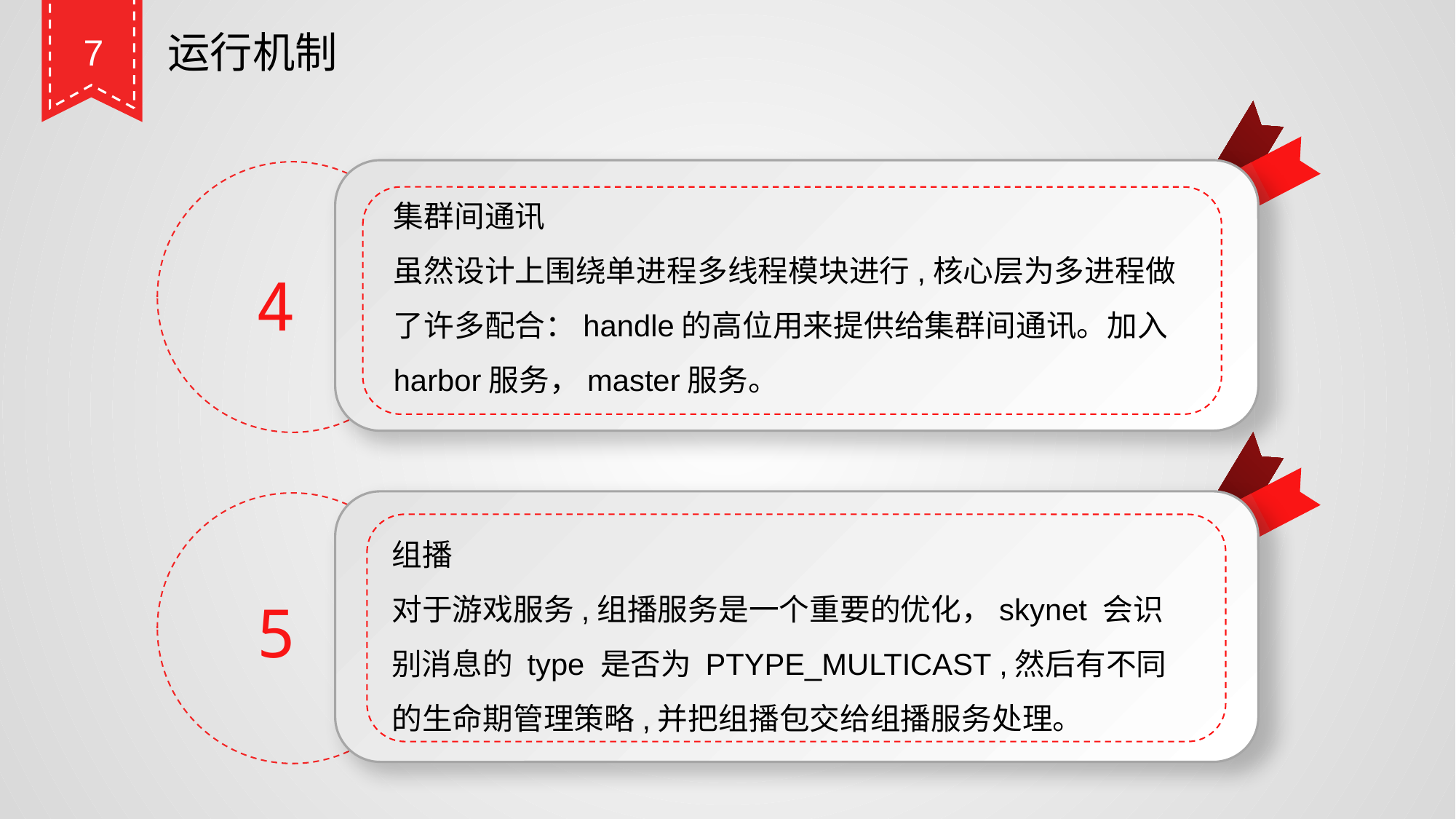

运行机制
7

集群间通讯
虽然设计上围绕单进程多线程模块进行,核心层为多进程做了许多配合：handle的高位用来提供给集群间通讯。加入harbor服务，master服务。

4

组播
对于游戏服务,组播服务是一个重要的优化，skynet 会识别消息的 type 是否为 PTYPE_MULTICAST ,然后有不同的生命期管理策略,并把组播包交给组播服务处理。

5